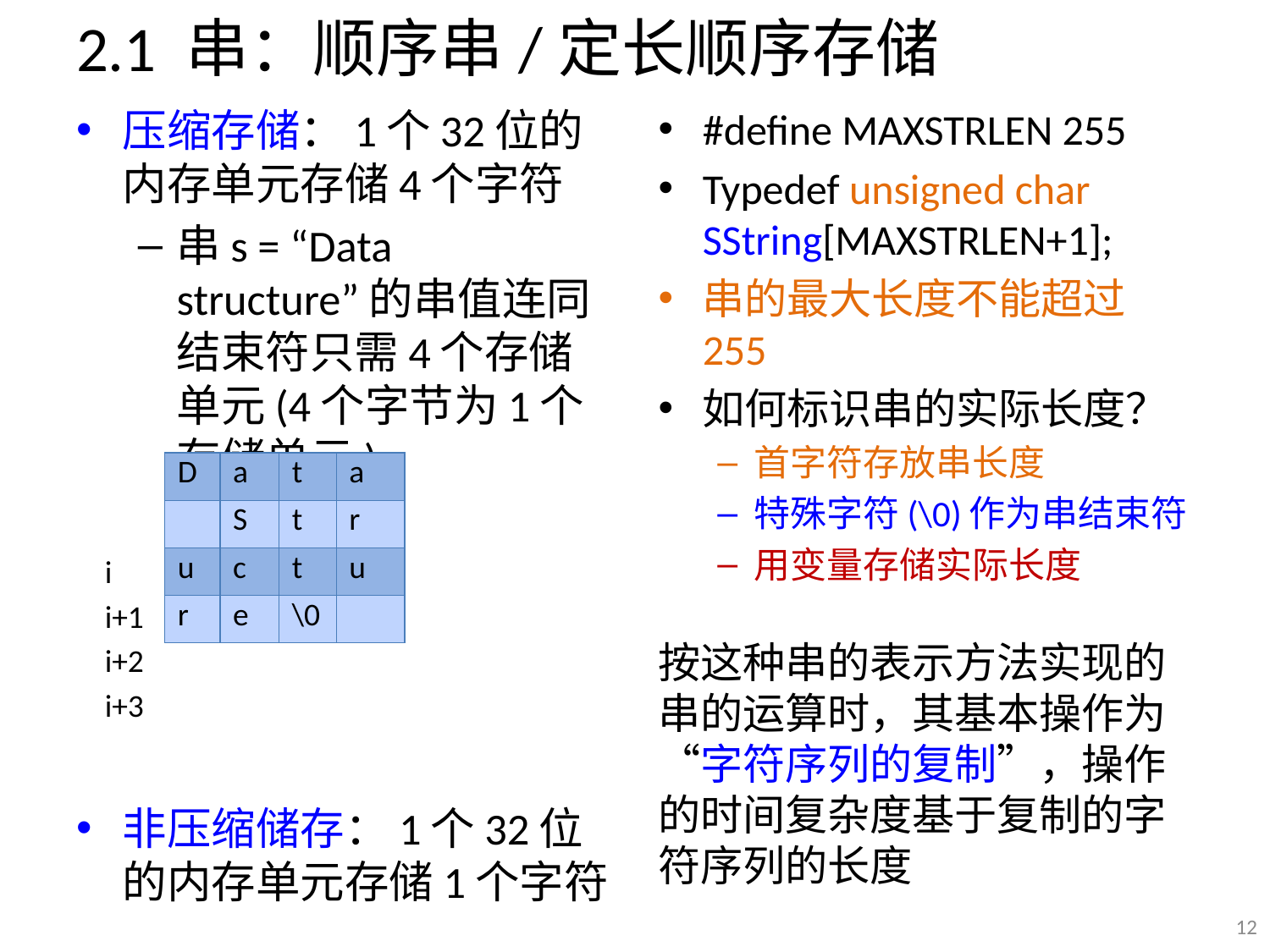

# 2.1 串：顺序串/定长顺序存储
压缩存储：1个32位的内存单元存储4个字符
串s = “Data structure”的串值连同结束符只需4个存储单元(4个字节为1个存储单元)

    i
    i+1
    i+2
    i+3

非压缩储存：1个32位的内存单元存储1个字符

#define MAXSTRLEN 255
Typedef unsigned char SString[MAXSTRLEN+1];
串的最大长度不能超过255
如何标识串的实际长度？
首字符存放串长度
特殊字符(\0)作为串结束符
用变量存储实际长度

按这种串的表示方法实现的串的运算时，其基本操作为 “字符序列的复制”，操作的时间复杂度基于复制的字符序列的长度

| D | a | t | a |
| --- | --- | --- | --- |
|  | S | t | r |
| u | c | t | u |
| r | e | \0 |  |
12